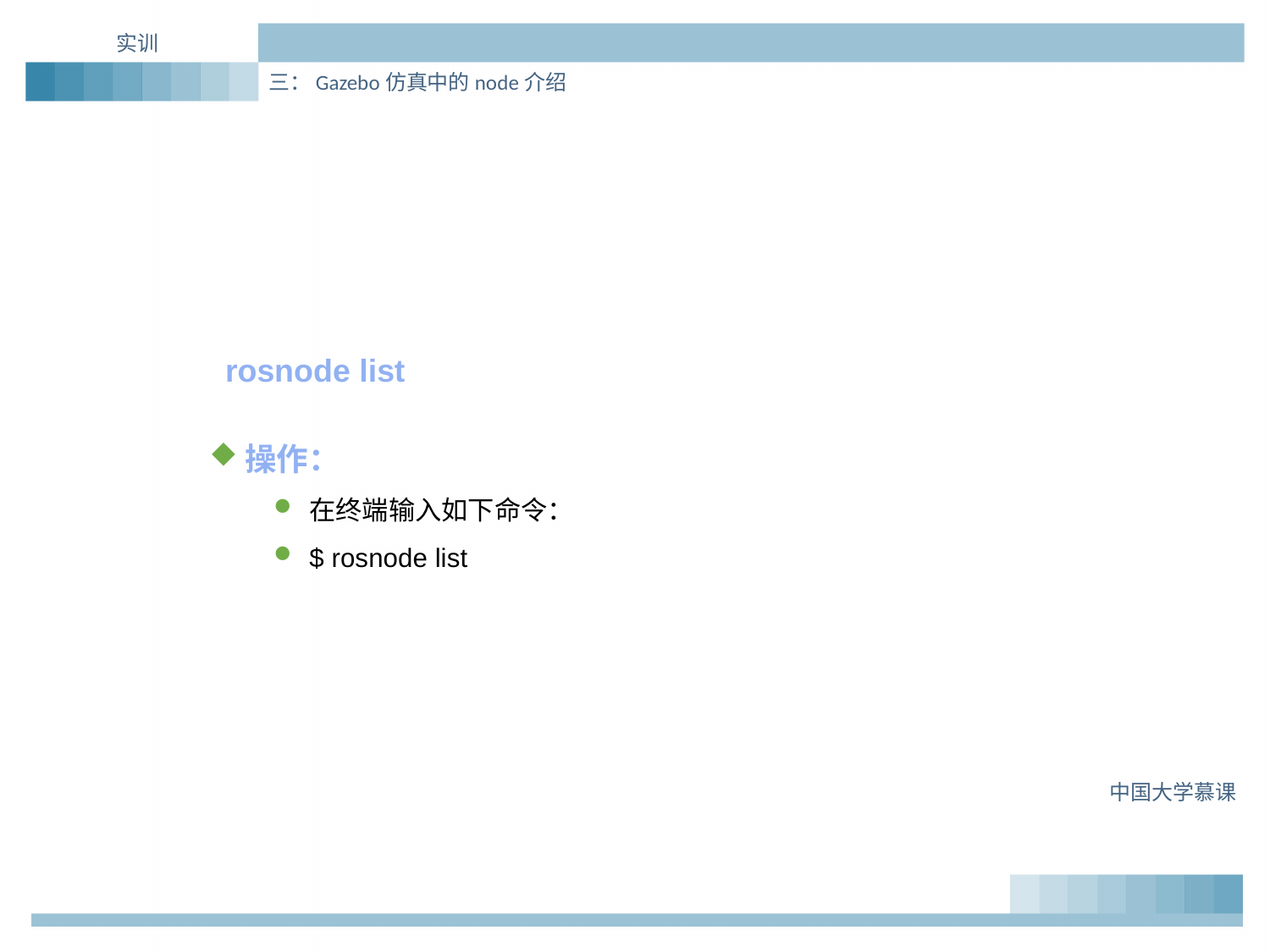

实训
三：Gazebo仿真中的node介绍
rosnode list

操作：
在终端输入如下命令：
$ rosnode list

中国大学慕课